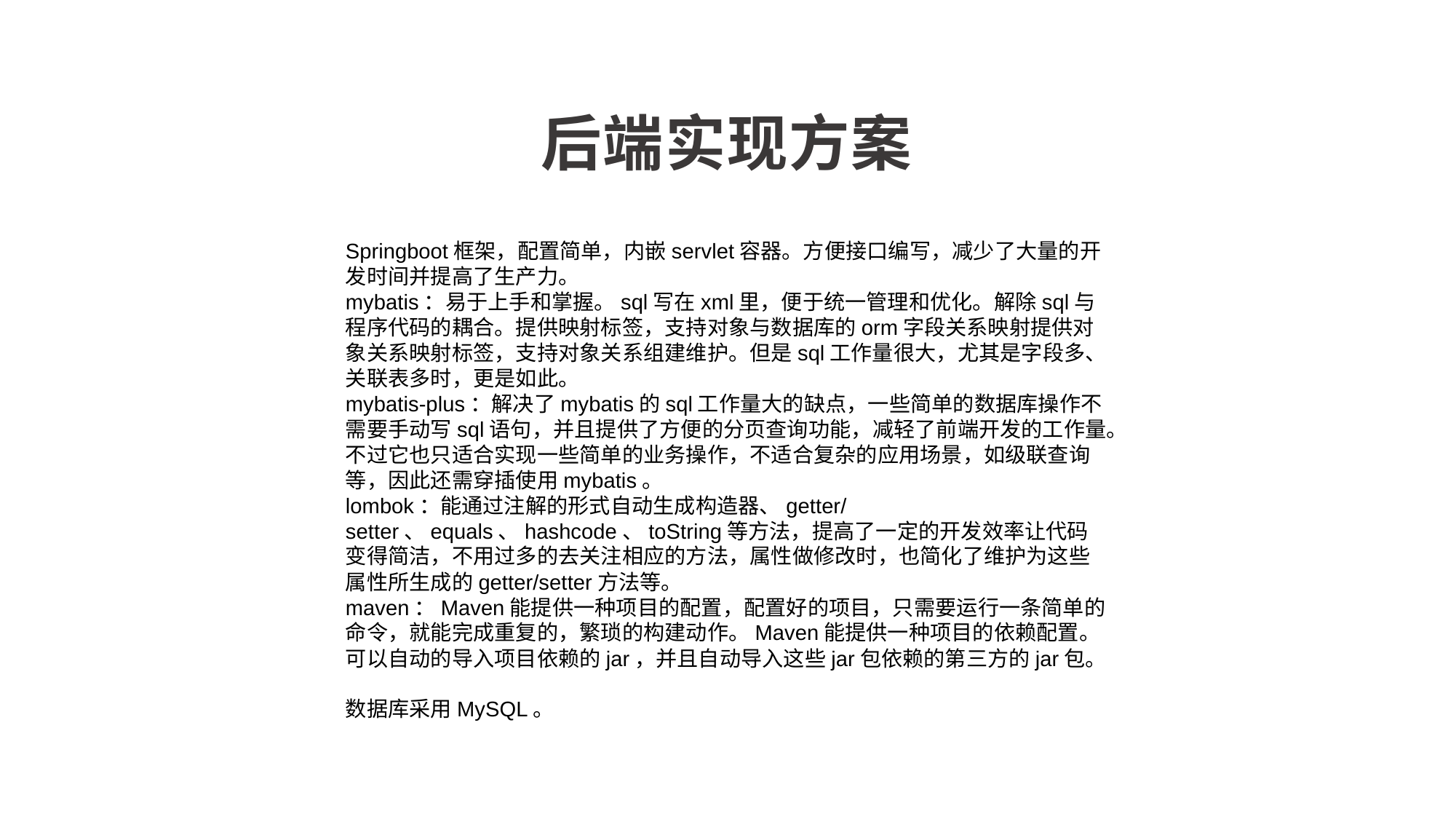

后端实现方案
Springboot框架，配置简单，内嵌servlet容器。方便接口编写，减少了大量的开发时间并提高了生产力。
mybatis：易于上手和掌握。sql写在xml里，便于统一管理和优化。解除sql与程序代码的耦合。提供映射标签，支持对象与数据库的orm字段关系映射提供对象关系映射标签，支持对象关系组建维护。但是sql工作量很大，尤其是字段多、关联表多时，更是如此。
mybatis-plus：解决了mybatis的sql工作量大的缺点，一些简单的数据库操作不需要手动写sql语句，并且提供了方便的分页查询功能，减轻了前端开发的工作量。不过它也只适合实现一些简单的业务操作，不适合复杂的应用场景，如级联查询等，因此还需穿插使用mybatis。
lombok：能通过注解的形式自动生成构造器、getter/setter、equals、hashcode、toString等方法，提高了一定的开发效率让代码变得简洁，不用过多的去关注相应的方法，属性做修改时，也简化了维护为这些属性所生成的getter/setter方法等。
maven：Maven能提供一种项目的配置，配置好的项目，只需要运行一条简单的命令，就能完成重复的，繁琐的构建动作。Maven能提供一种项目的依赖配置。可以自动的导入项目依赖的jar，并且自动导入这些jar包依赖的第三方的jar包。

数据库采用MySQL。